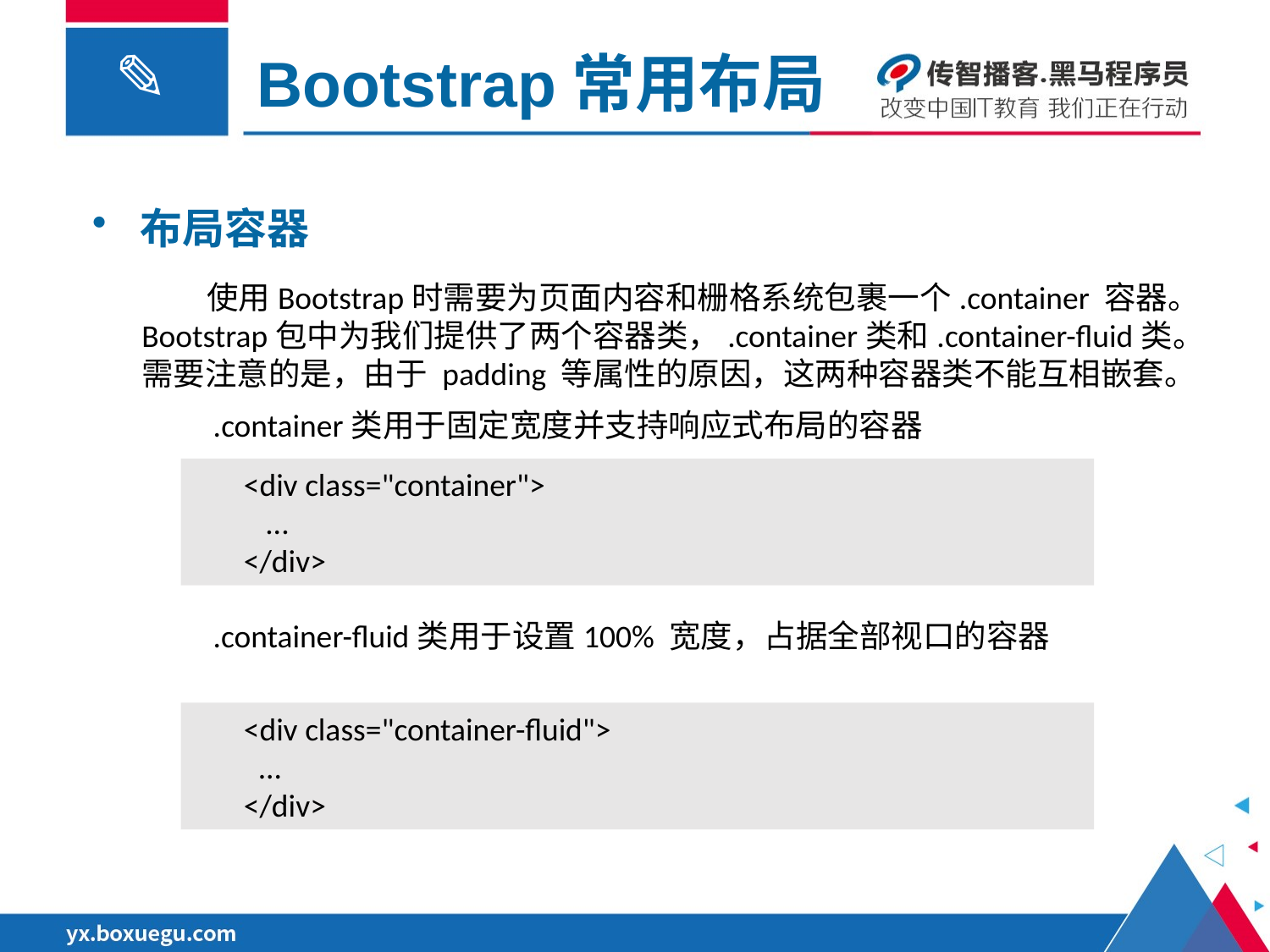

Bootstrap常用布局
布局容器
        使用Bootstrap时需要为页面内容和栅格系统包裹一个.container 容器。Bootstrap包中为我们提供了两个容器类，.container类和.container-fluid类。需要注意的是，由于 padding 等属性的原因，这两种容器类不能互相嵌套。
.container类用于固定宽度并支持响应式布局的容器
       <div class="container">
          ...
       </div>
.container-fluid类用于设置100% 宽度，占据全部视口的容器
       <div class="container-fluid">
         ...
       </div>